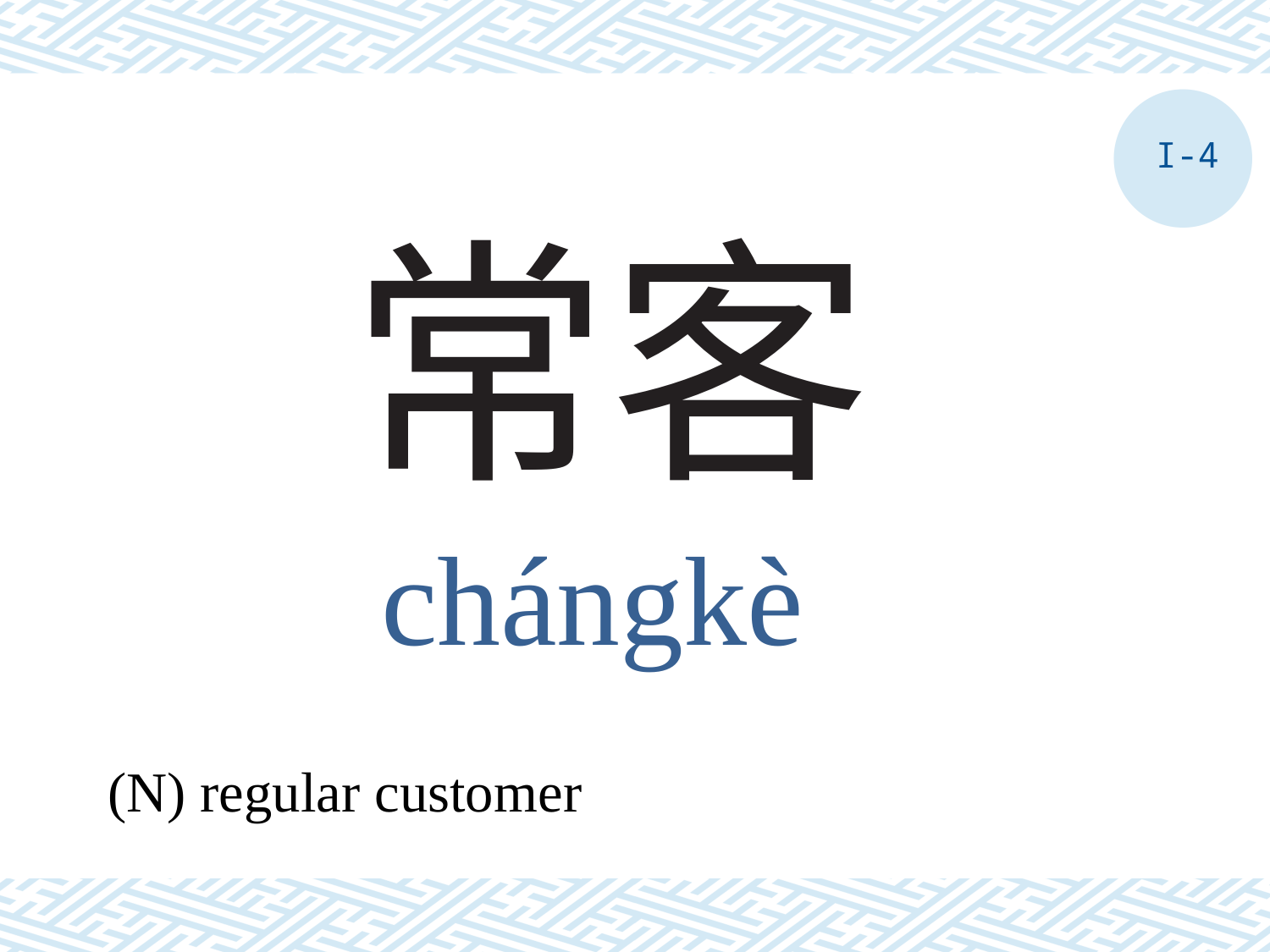

I-4

# 常客
chángkè
(N) regular customer